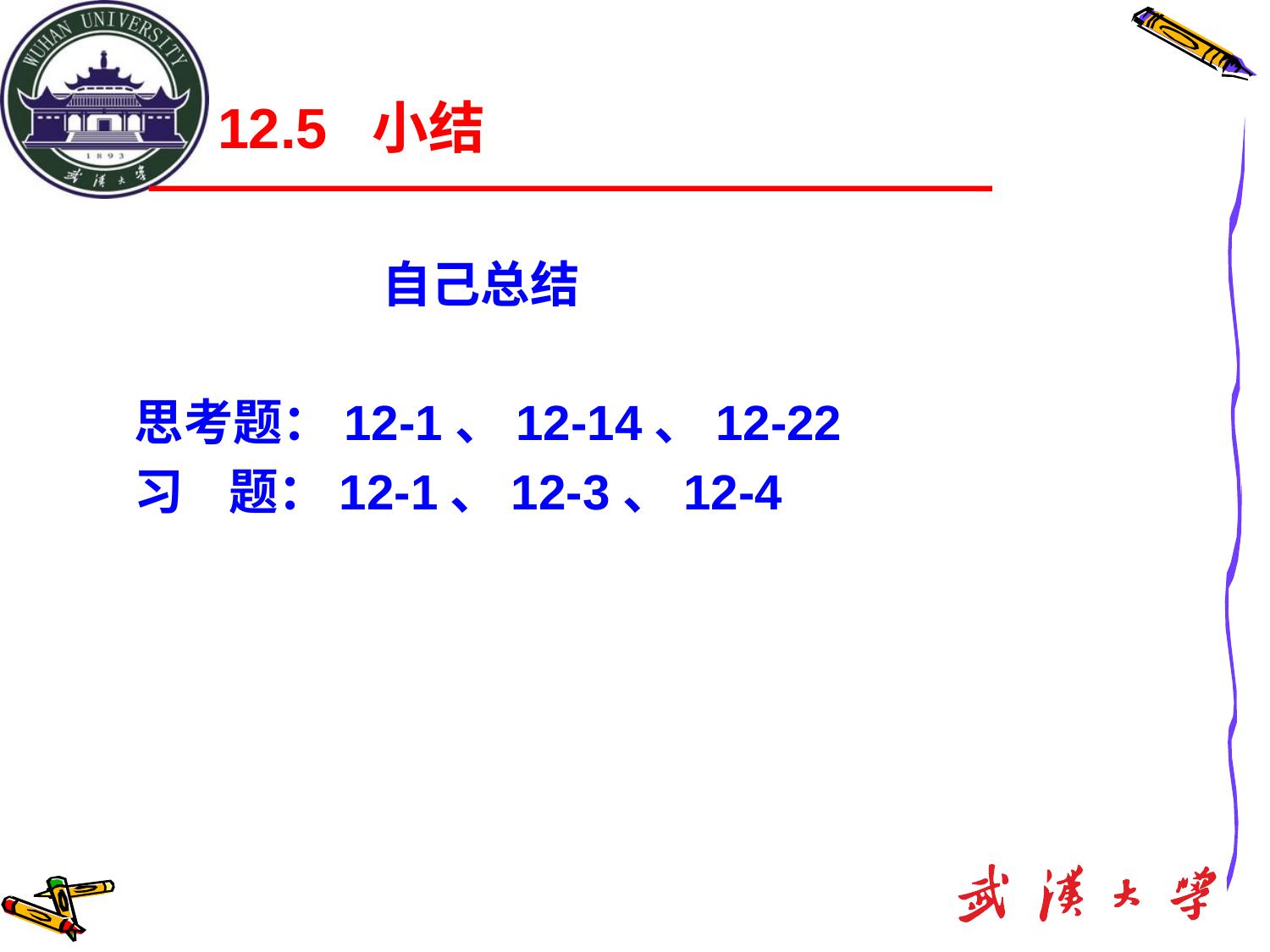

# 12.5  小结
                     自己总结

思考题：12-1、12-14、12-22
习    题：12-1、12-3、12-4